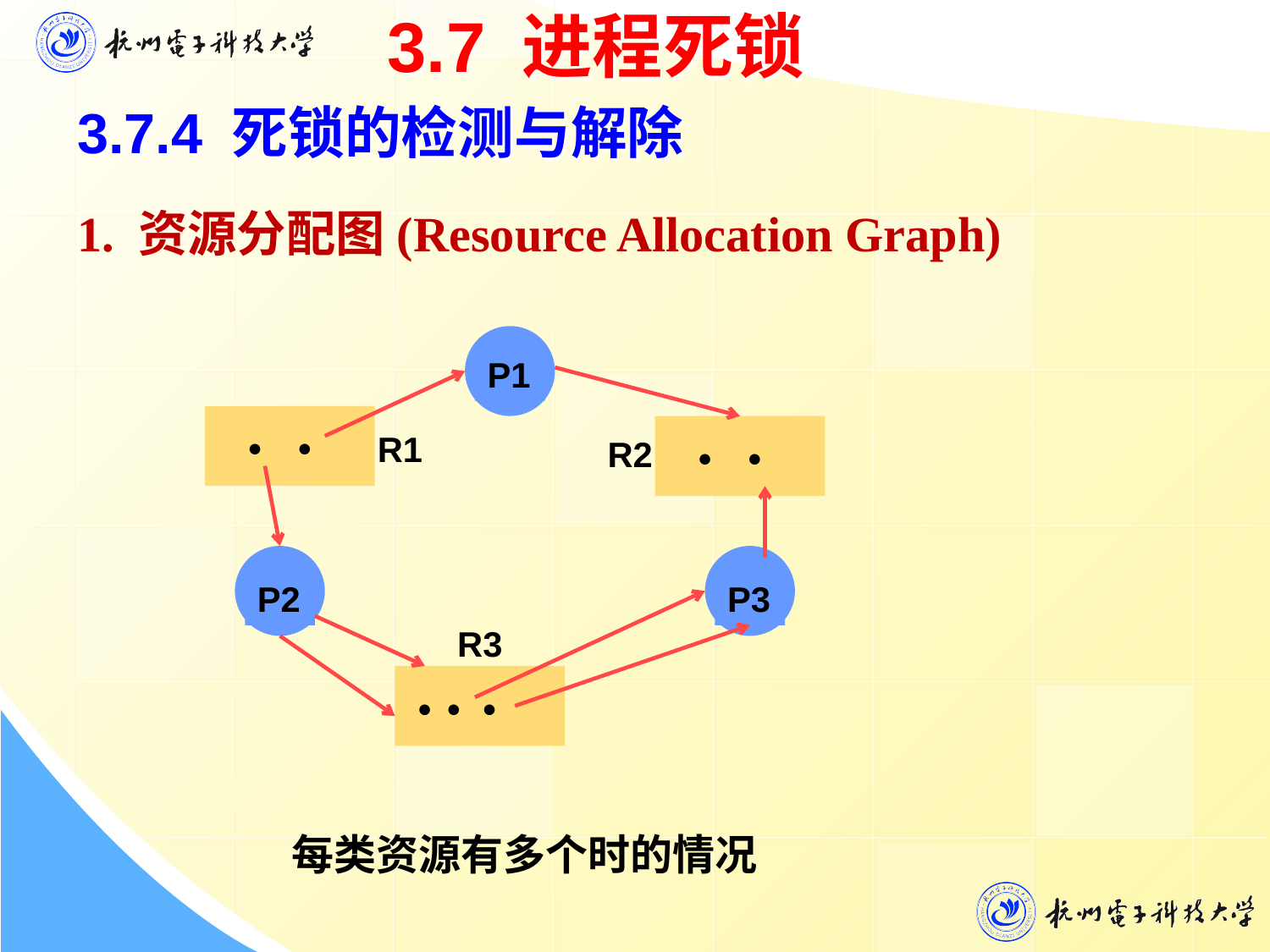

3.7 进程死锁
3.7.4 死锁的检测与解除
1. 资源分配图(Resource Allocation Graph)

P1

R1
R2
●     ●
●     ●

P2
P3
R3

●  ●   ●
每类资源有多个时的情况